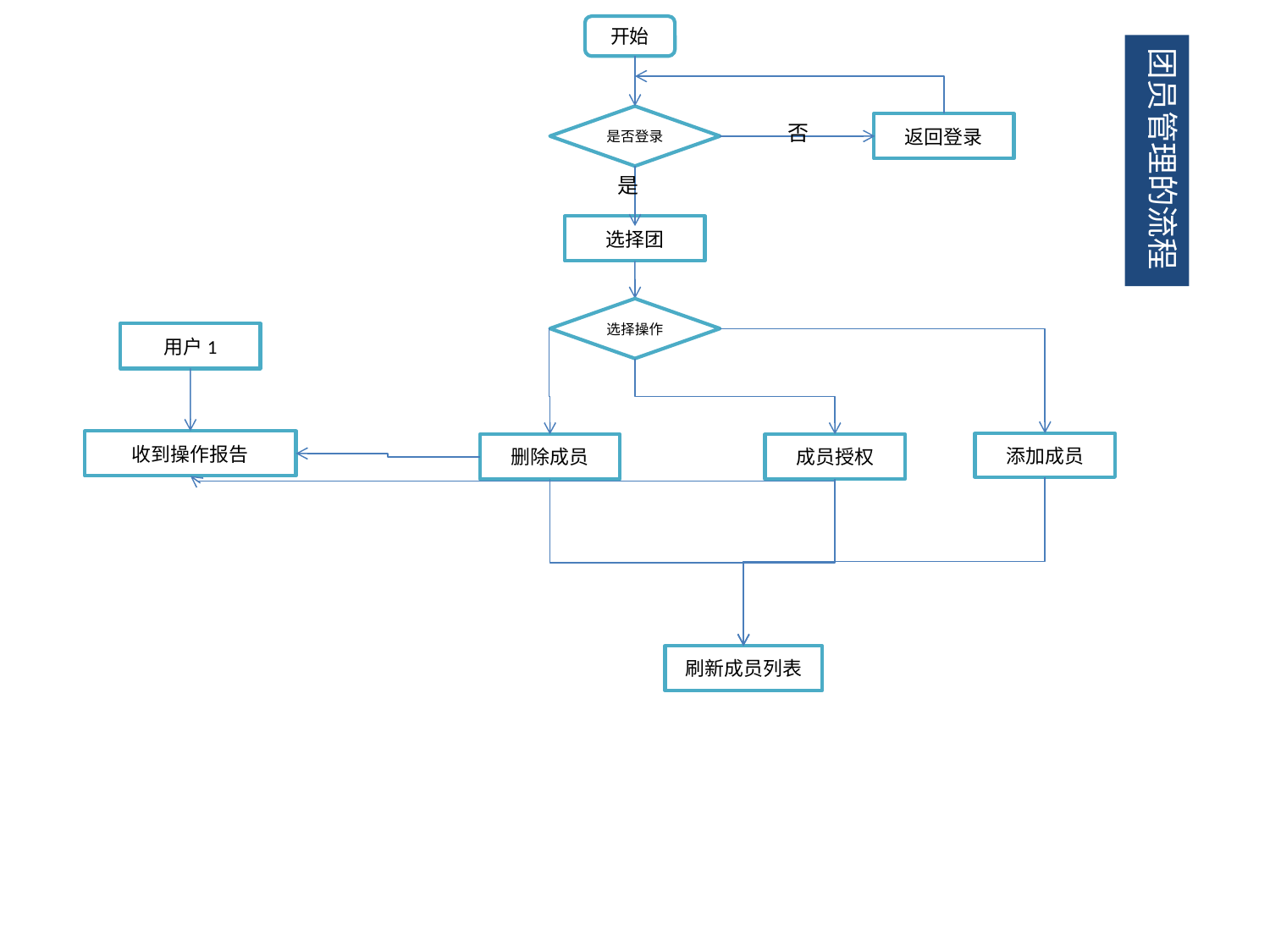

开始
团员管理的流程
是否登录
否
返回登录
是
选择团
选择操作
用户1
收到操作报告
添加成员
删除成员
成员授权
刷新成员列表